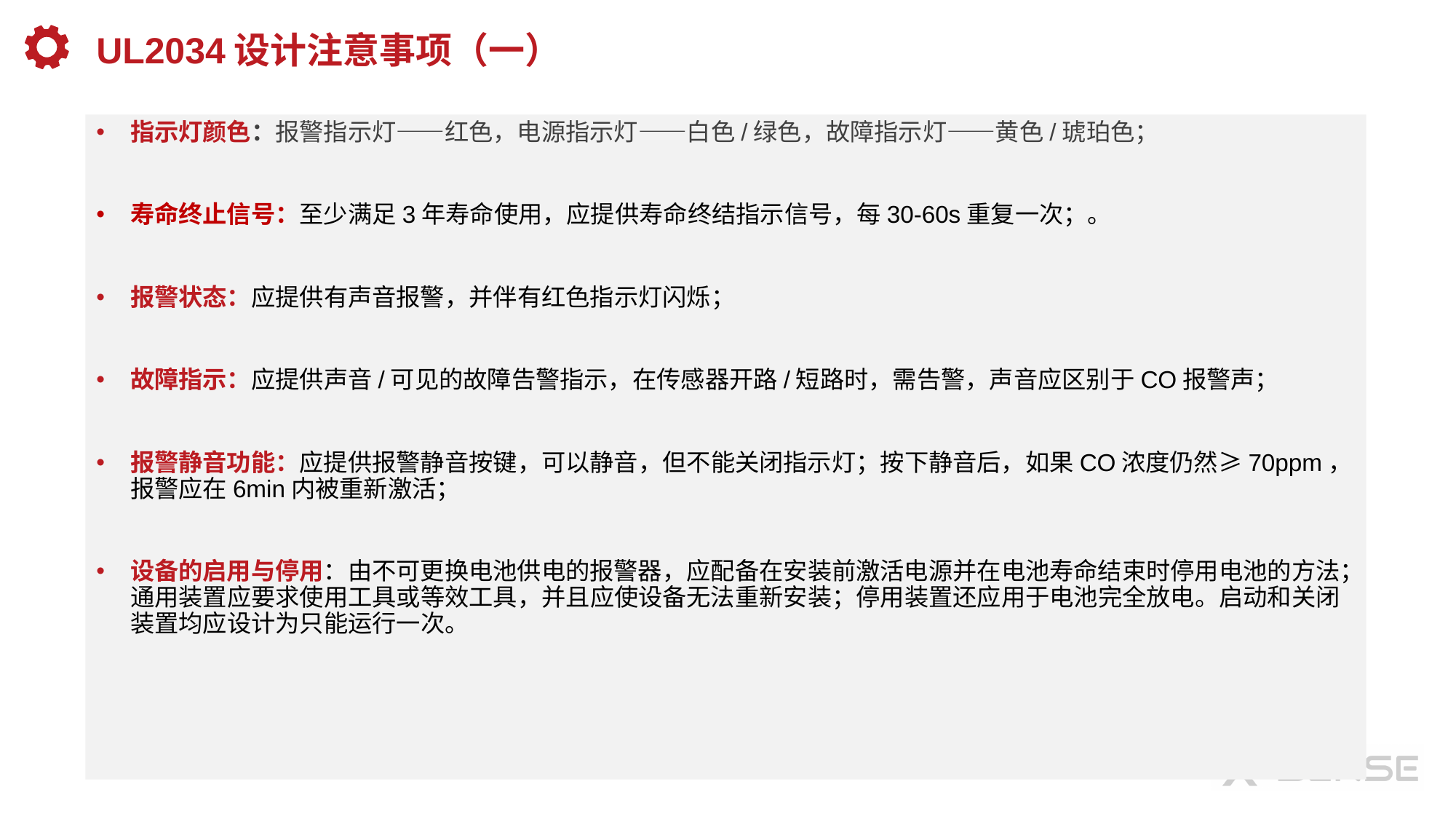

UL2034设计注意事项（一）
指示灯颜色：报警指示灯——红色，电源指示灯——白色/绿色，故障指示灯——黄色/琥珀色；

寿命终止信号：至少满足3年寿命使用，应提供寿命终结指示信号，每30-60s重复一次；。

报警状态：应提供有声音报警，并伴有红色指示灯闪烁；

故障指示：应提供声音/可见的故障告警指示，在传感器开路/短路时，需告警，声音应区别于CO报警声；

报警静音功能：应提供报警静音按键，可以静音，但不能关闭指示灯；按下静音后，如果CO浓度仍然≥70ppm，报警应在6min内被重新激活；

设备的启用与停用：由不可更换电池供电的报警器，应配备在安装前激活电源并在电池寿命结束时停用电池的方法；通用装置应要求使用工具或等效工具，并且应使设备无法重新安装；停用装置还应用于电池完全放电。启动和关闭装置均应设计为只能运行一次。

；